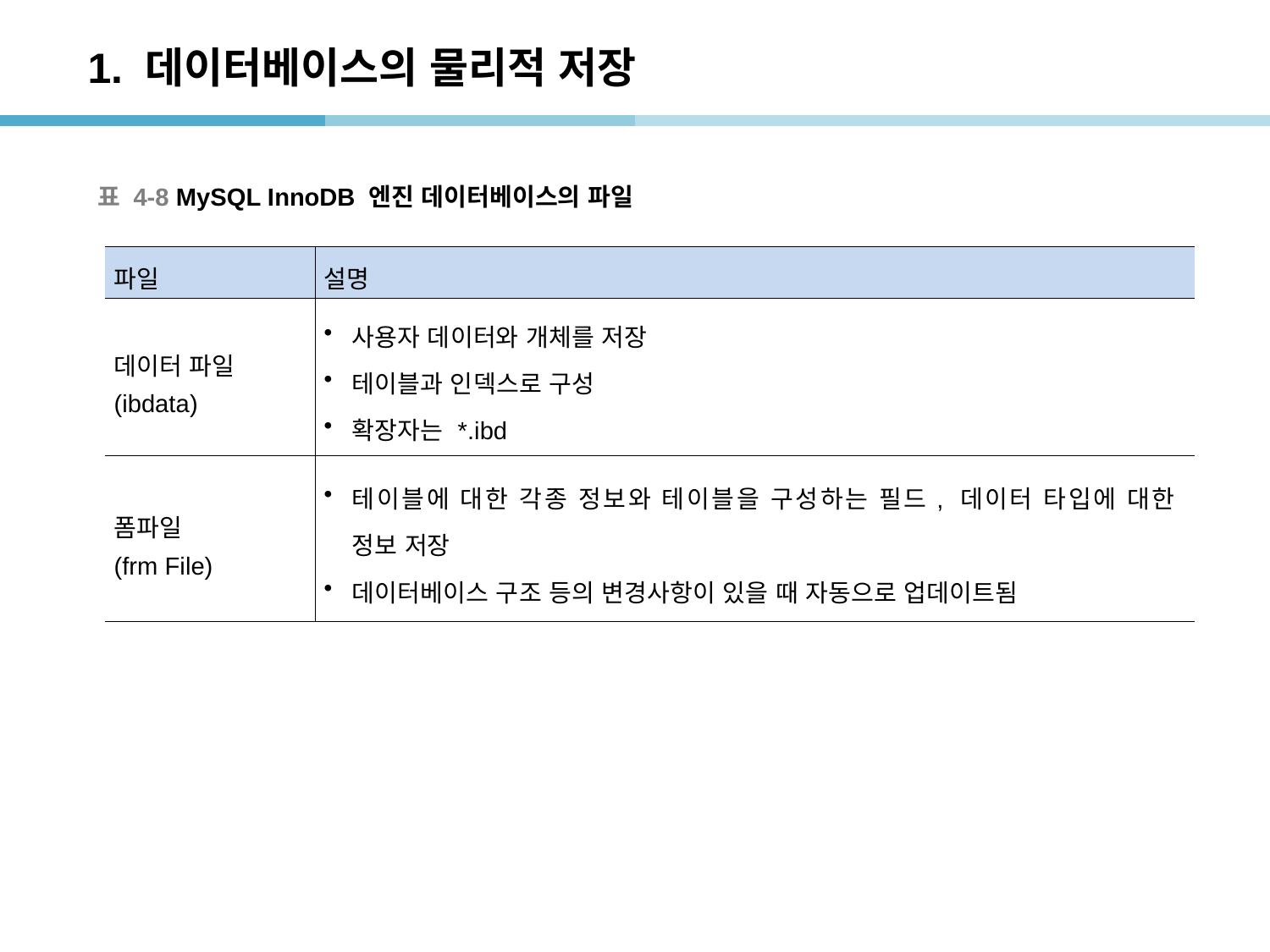

# 1. 데이터베이스의 물리적 저장
표 4-8 MySQL InnoDB 엔진 데이터베이스의 파일
| 파일 | 설명 |
| --- | --- |
| 데이터 파일 (ibdata) | 사용자 데이터와 개체를 저장 테이블과 인덱스로 구성 확장자는 \*.ibd |
| 폼파일 (frm File) | 테이블에 대한 각종 정보와 테이블을 구성하는 필드, 데이터 타입에 대한 정보 저장 데이터베이스 구조 등의 변경사항이 있을 때 자동으로 업데이트됨 |